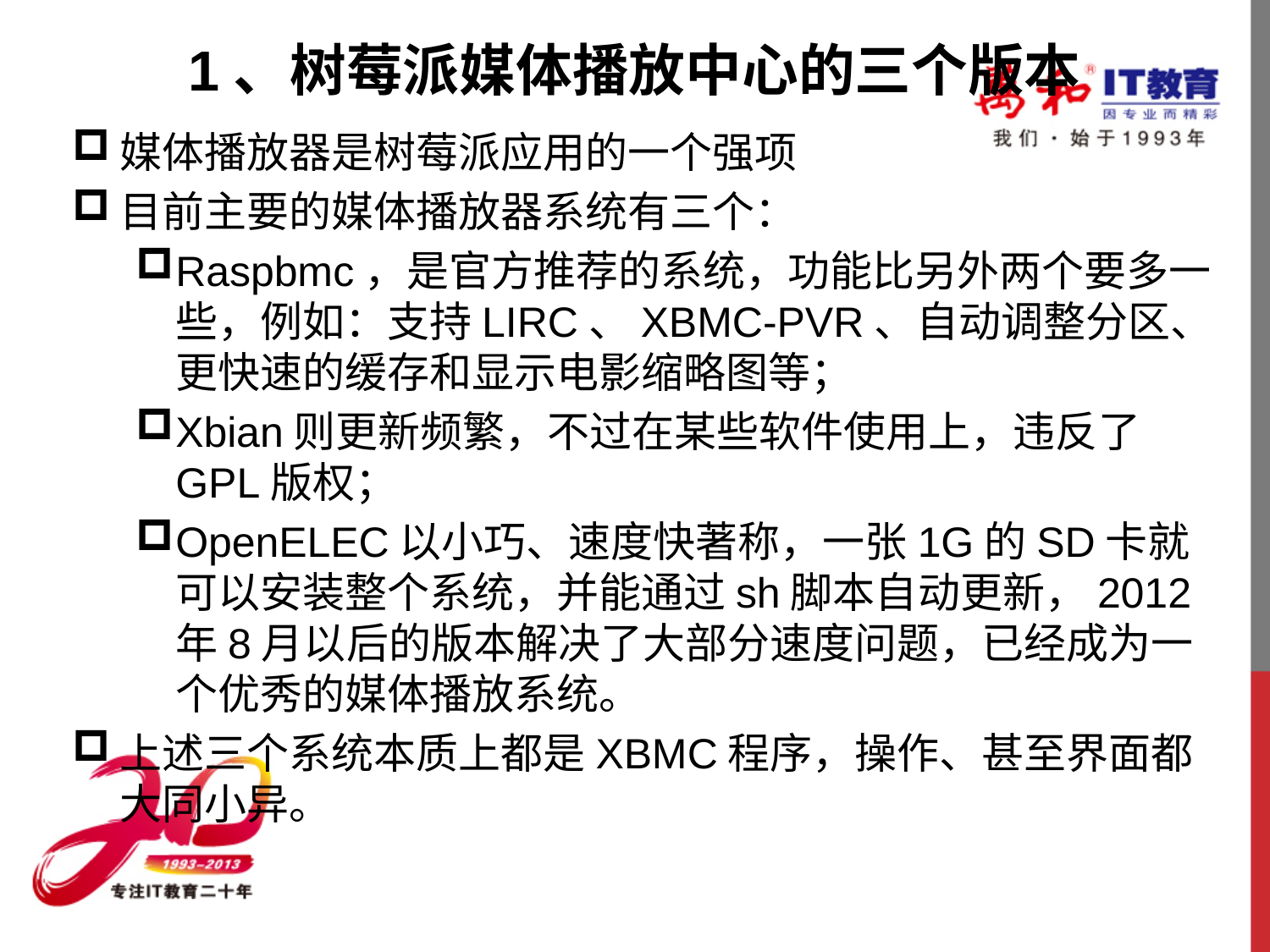

# 1、树莓派媒体播放中心的三个版本
媒体播放器是树莓派应用的一个强项
目前主要的媒体播放器系统有三个：
Raspbmc，是官方推荐的系统，功能比另外两个要多一些，例如：支持LIRC、XBMC-PVR、自动调整分区、更快速的缓存和显示电影缩略图等；
Xbian则更新频繁，不过在某些软件使用上，违反了GPL版权；
OpenELEC以小巧、速度快著称，一张1G的SD卡就可以安装整个系统，并能通过sh脚本自动更新，2012年8月以后的版本解决了大部分速度问题，已经成为一个优秀的媒体播放系统。
上述三个系统本质上都是XBMC程序，操作、甚至界面都大同小异。